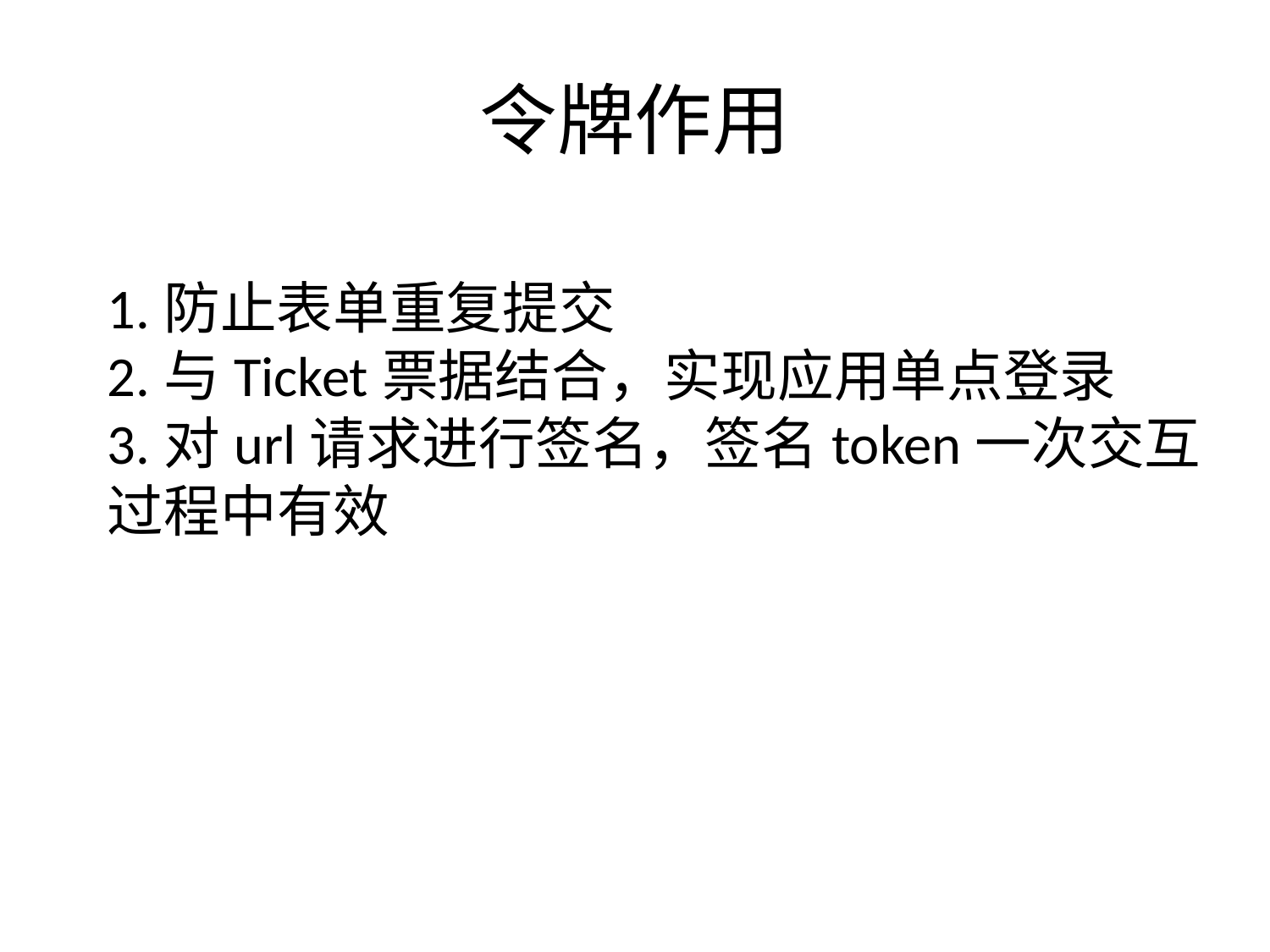

# 令牌作用
1.防止表单重复提交
2.与Ticket票据结合，实现应用单点登录
3.对url请求进行签名，签名token一次交互过程中有效